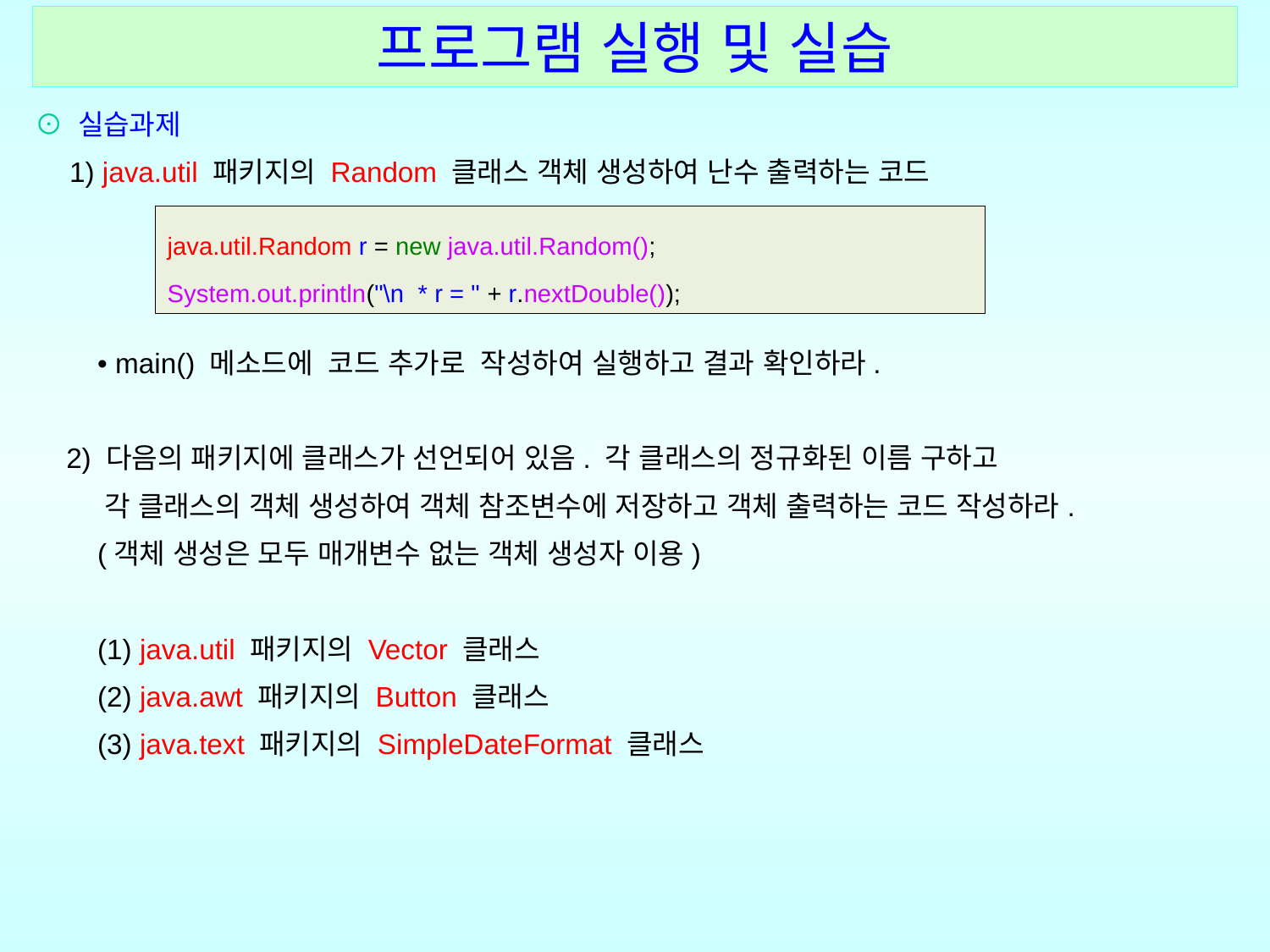

프로그램 실행 및 실습
⊙ 실습과제
    1) java.util 패키지의 Random 클래스 객체 생성하여 난수 출력하는 코드

        • main() 메소드에  코드 추가로  작성하여 실행하고 결과 확인하라.

    2) 다음의 패키지에 클래스가 선언되어 있음. 각 클래스의 정규화된 이름 구하고
        각 클래스의 객체 생성하여 객체 참조변수에 저장하고 객체 출력하는 코드 작성하라.
        (객체 생성은 모두 매개변수 없는 객체 생성자 이용)

        (1) java.util 패키지의 Vector 클래스
        (2) java.awt 패키지의 Button 클래스
        (3) java.text 패키지의 SimpleDateFormat 클래스
java.util.Random r = new java.util.Random();
System.out.println("\n  * r = " + r.nextDouble());